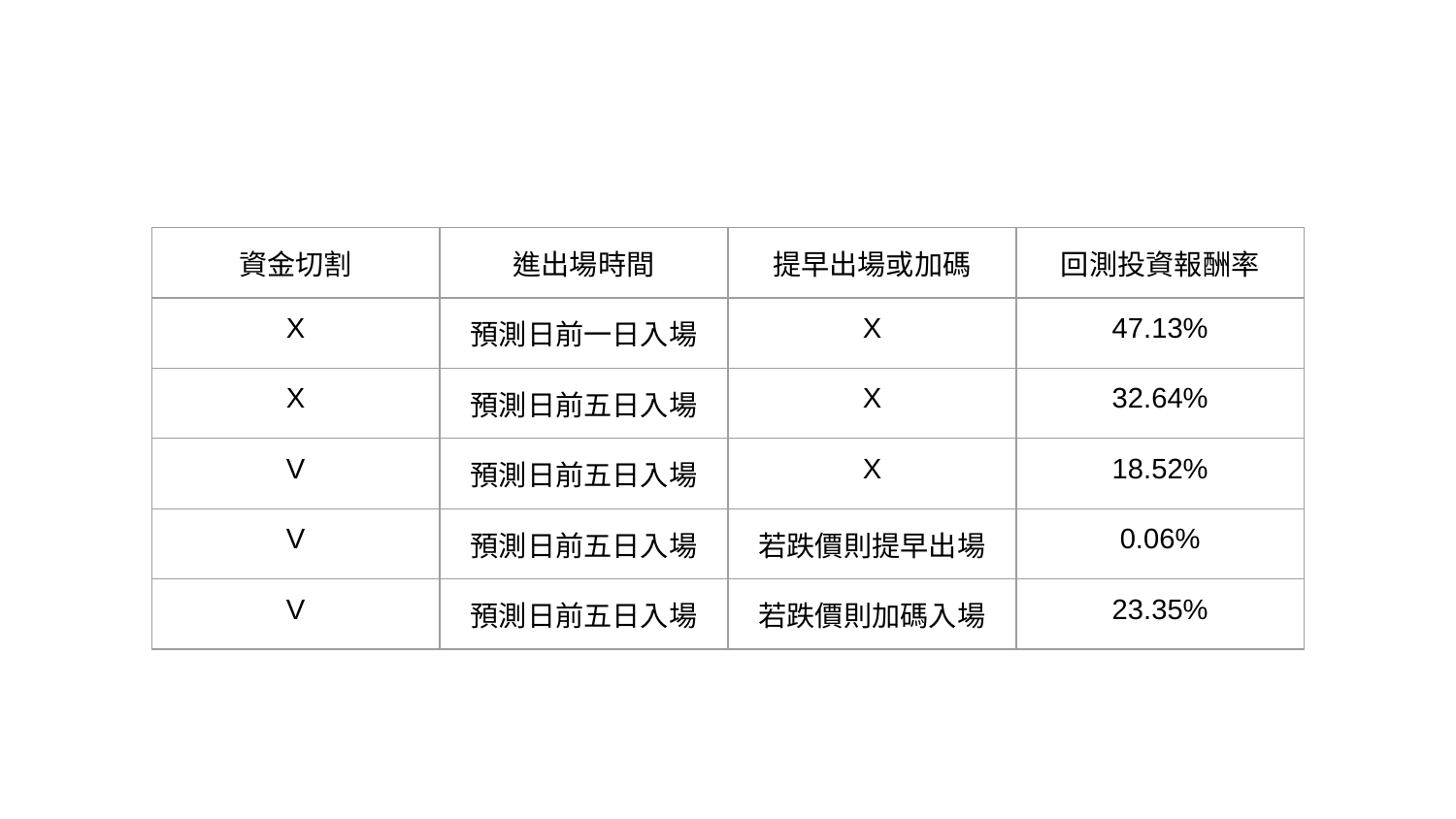

| 資金切割 | 進出場時間 | 提早出場或加碼 | 回測投資報酬率 |
| --- | --- | --- | --- |
| X | 預測日前一日入場 | X | 47.13% |
| X | 預測日前五日入場 | X | 32.64% |
| V | 預測日前五日入場 | X | 18.52% |
| V | 預測日前五日入場 | 若跌價則提早出場 | 0.06% |
| V | 預測日前五日入場 | 若跌價則加碼入場 | 23.35% |